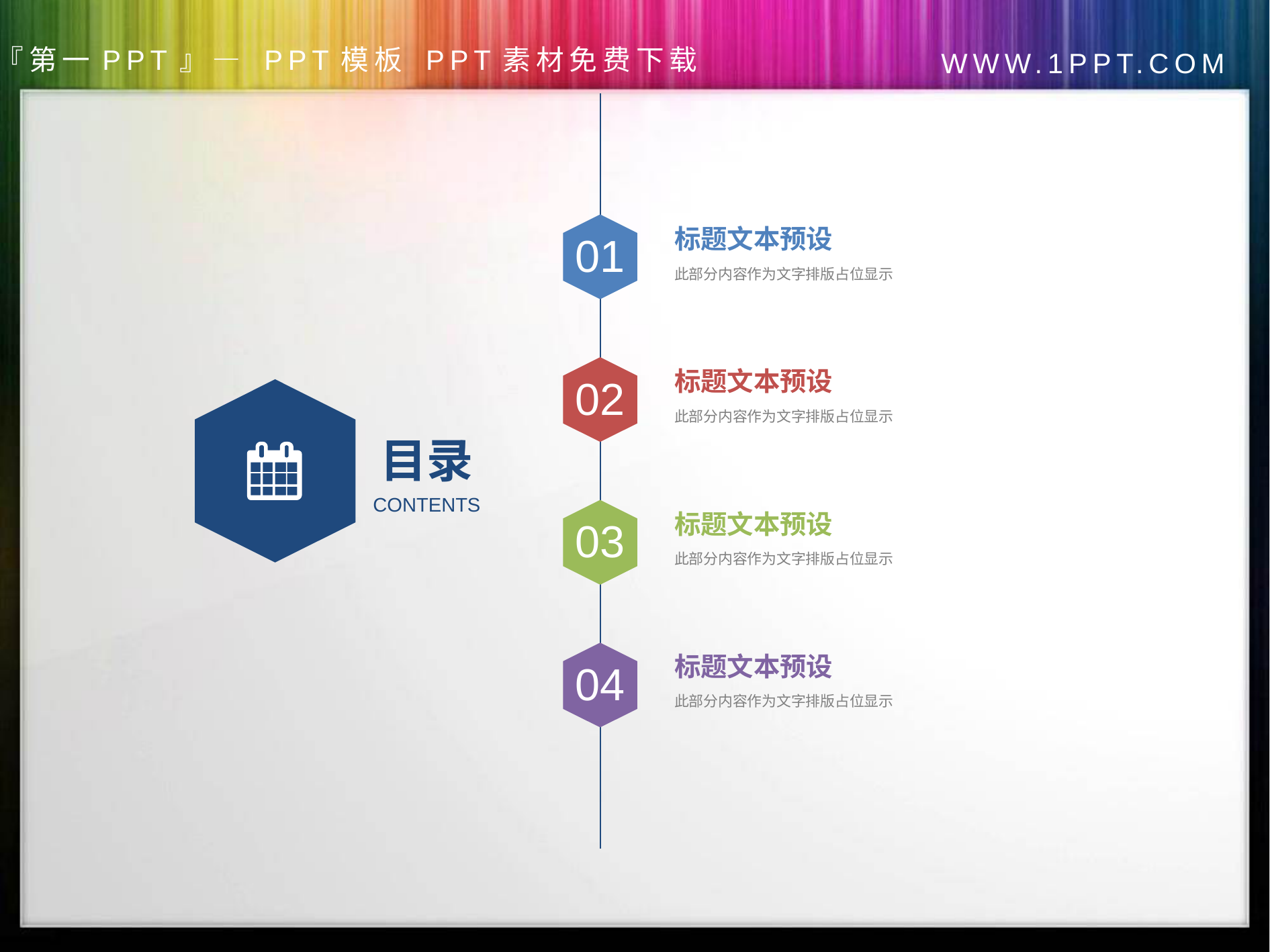

01
标题文本预设
此部分内容作为文字排版占位显示
02
标题文本预设
此部分内容作为文字排版占位显示

目录
CONTENTS
03
标题文本预设
此部分内容作为文字排版占位显示
04
标题文本预设
此部分内容作为文字排版占位显示